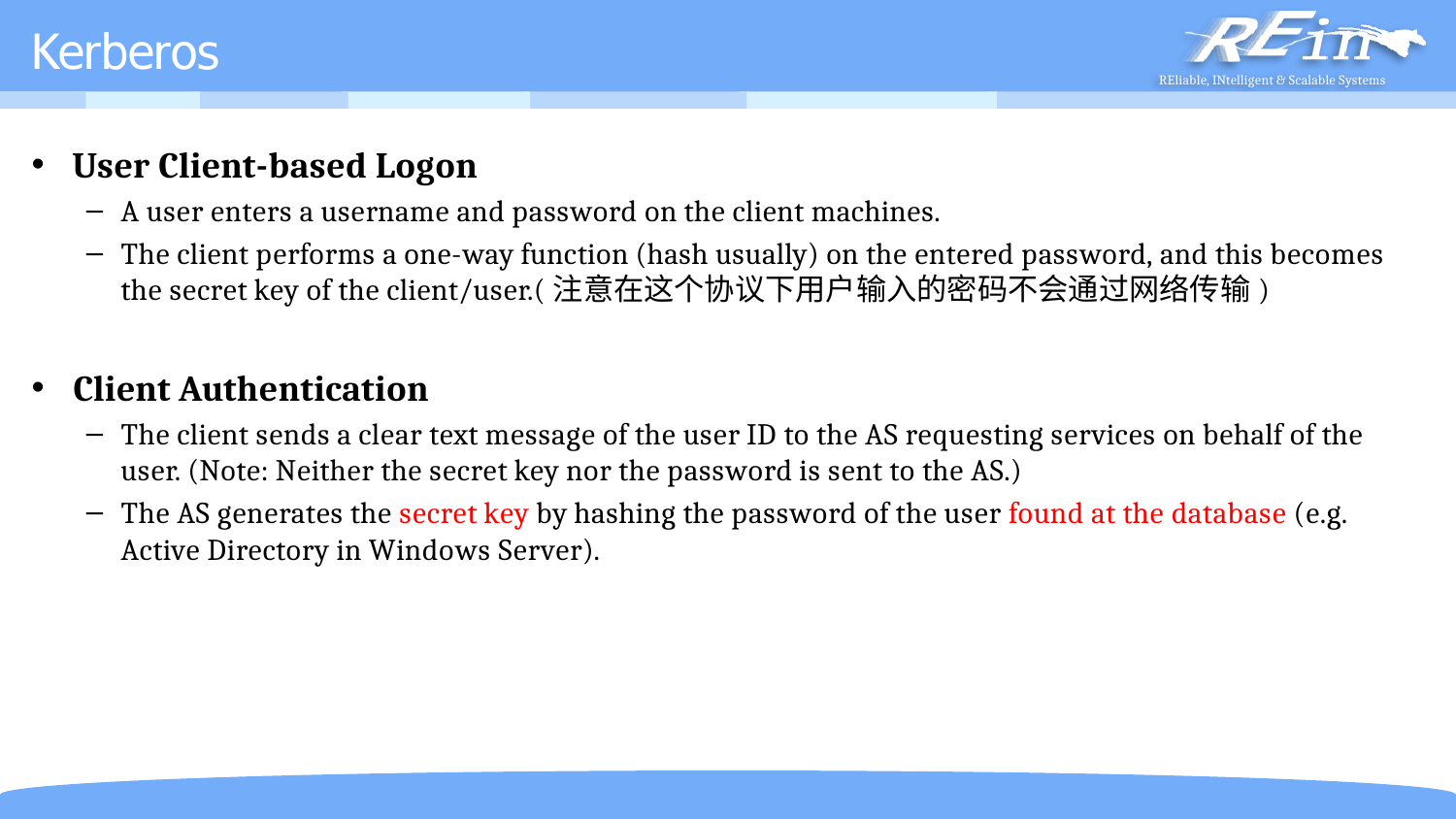

# Kerberos
User Client-based Logon
A user enters a username and password on the client machines.
The client performs a one-way function (hash usually) on the entered password, and this becomes the secret key of the client/user.(注意在这个协议下用户输入的密码不会通过网络传输)

Client Authentication
The client sends a clear text message of the user ID to the AS requesting services on behalf of the user. (Note: Neither the secret key nor the password is sent to the AS.)
The AS generates the secret key by hashing the password of the user found at the database (e.g. Active Directory in Windows Server).
29